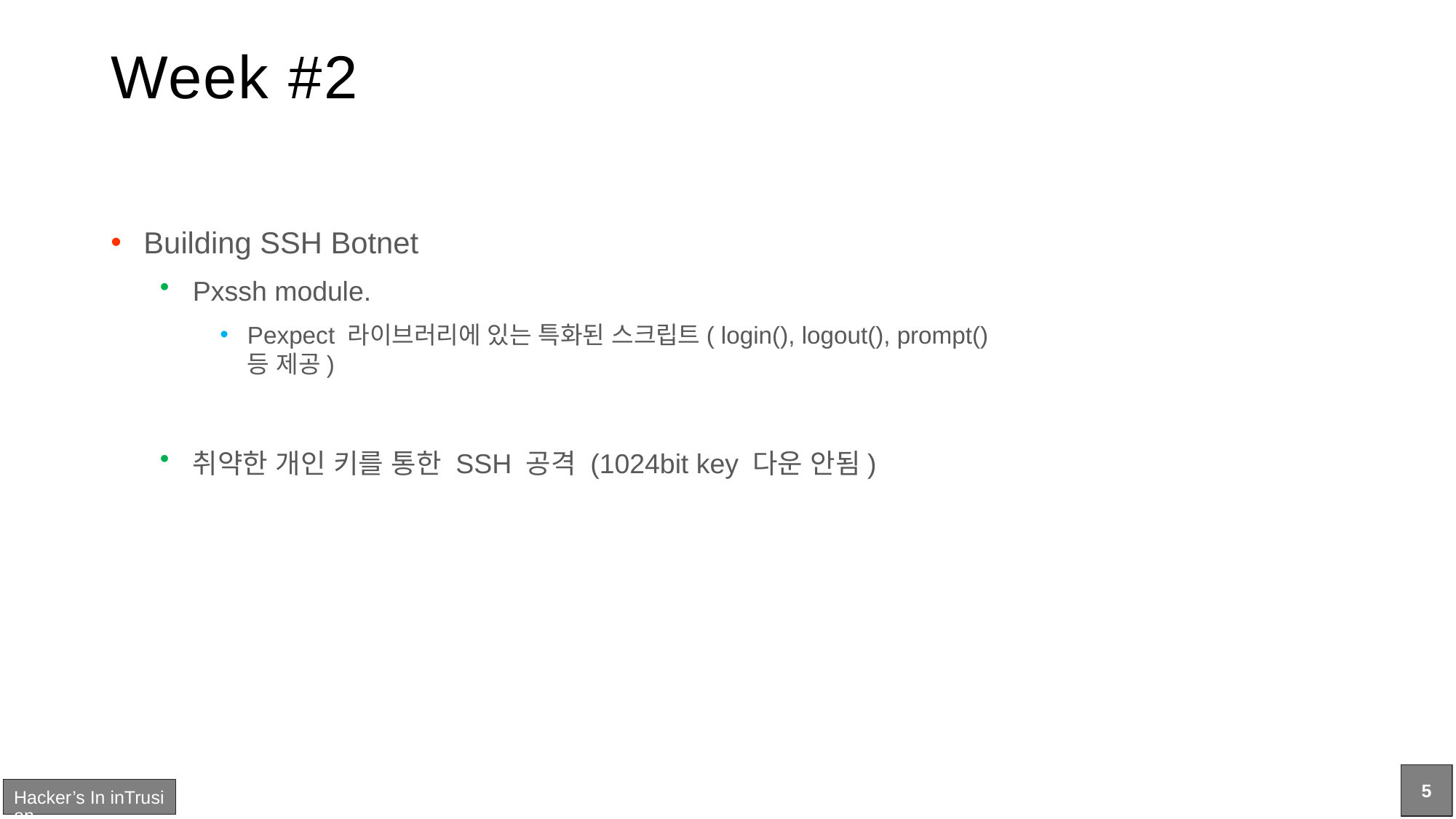

# Week #2
Building SSH Botnet
Pxssh module.
Pexpect 라이브러리에 있는 특화된 스크립트( login(), logout(), prompt() 등 제공)

취약한 개인 키를 통한 SSH 공격 (1024bit key 다운 안됨)

5
Hacker’s In inTrusion